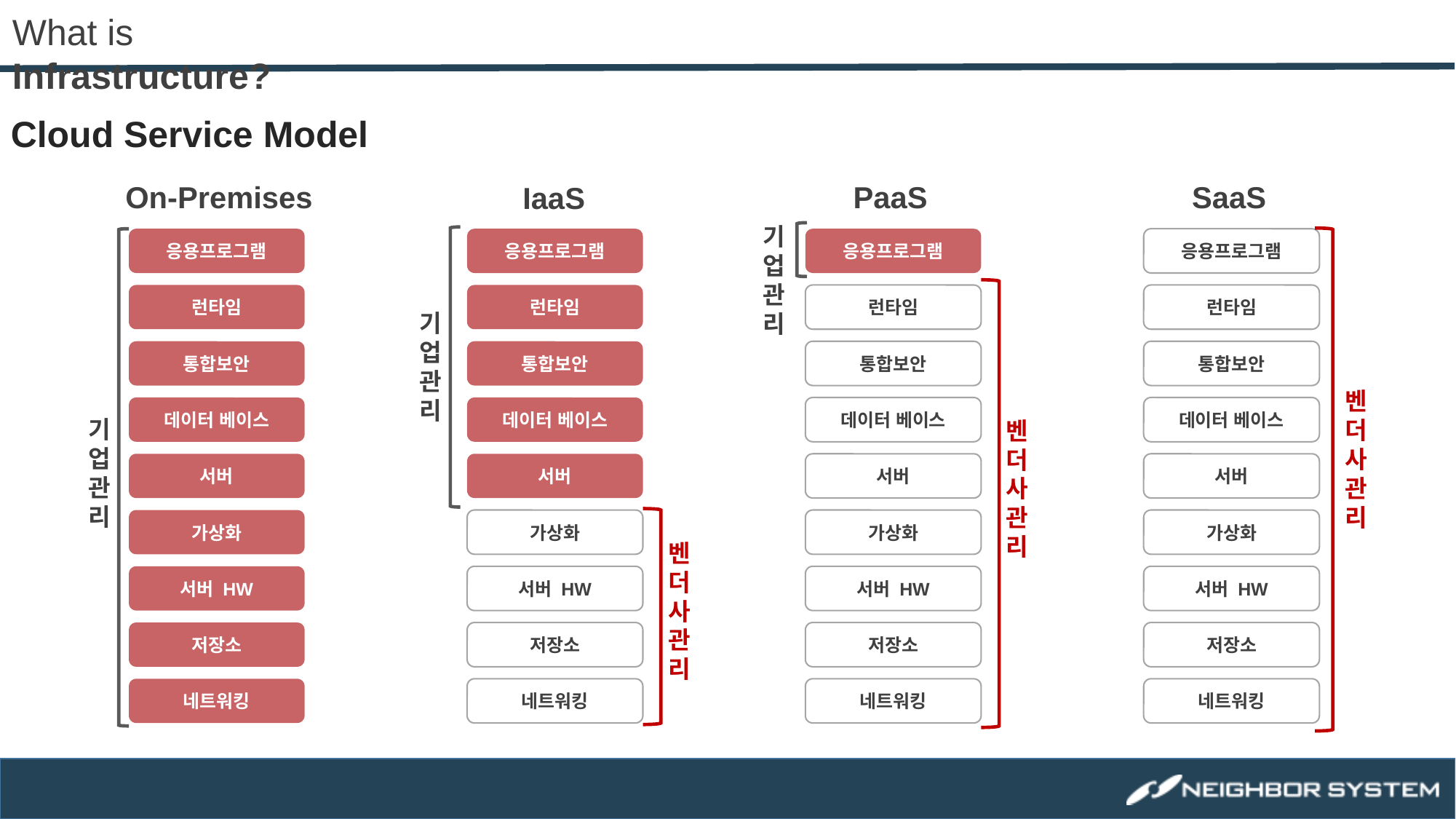

Cloud Service Model
On-Premises

응용프로그램
런타임
통합보안
데이터 베이스
서버
가상화
서버 HW
저장소
네트워킹
기업관리
PaaS
SaaS
IaaS
기업관리

응용프로그램
런타임
통합보안
데이터 베이스
서버
가상화
서버 HW
저장소
네트워킹
응용프로그램
런타임
통합보안
데이터 베이스
서버
가상화
서버 HW
저장소
네트워킹
응용프로그램
런타임
통합보안
데이터 베이스
서버
가상화
서버 HW
저장소
네트워킹

기업관리
벤더사관리
벤더사관리

벤더사관리